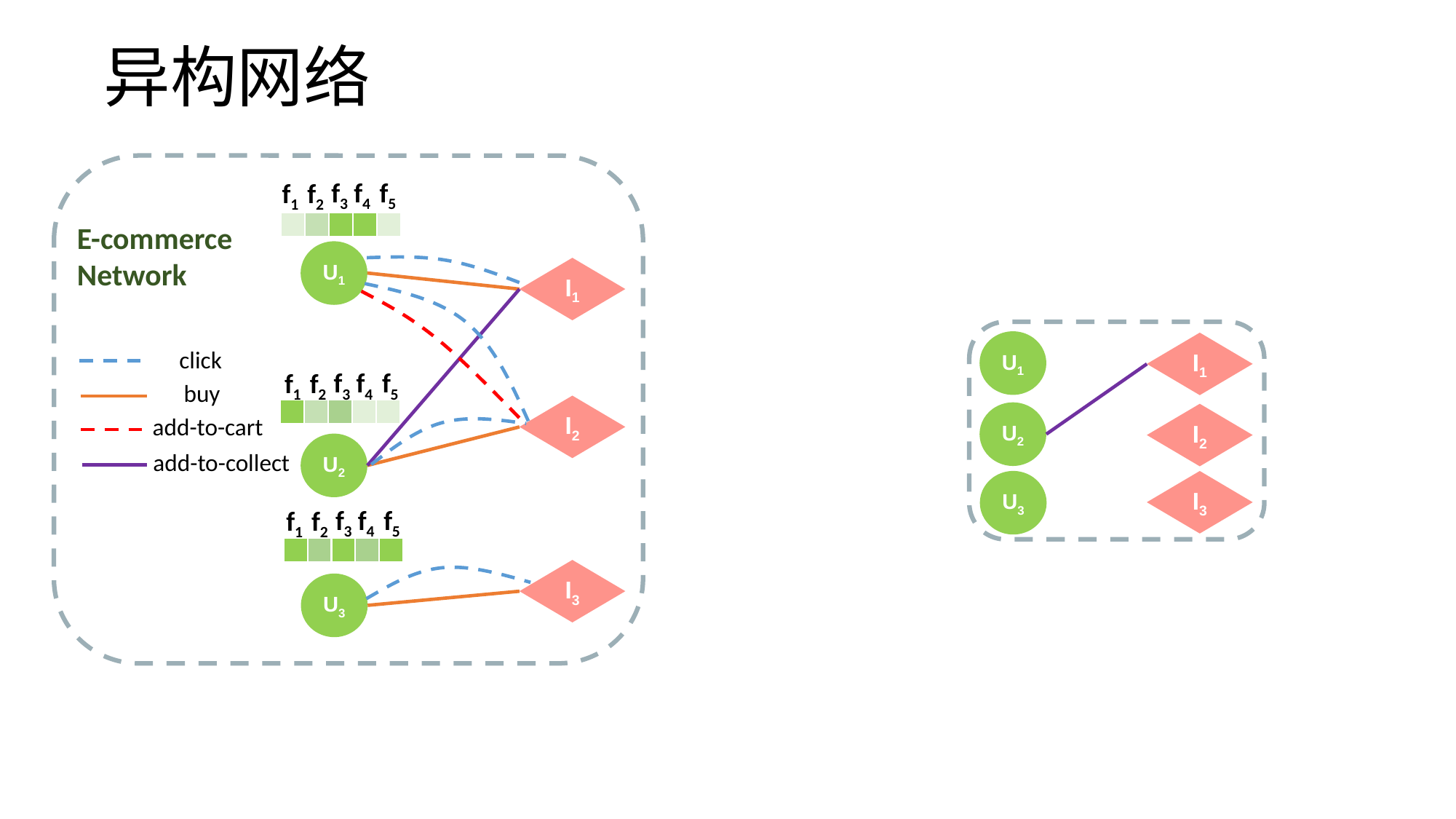

# 异构网络

f3
f4
f5
f1
f2

E-commerce Network
U1
I1

click
buy
add-to-cart

add-to-collect
f3
f4
f5
f1
f2
I2

U2
f3
f4
f5
f1
f2

I3

U3

U1
I1
U2
I2
U3
I3